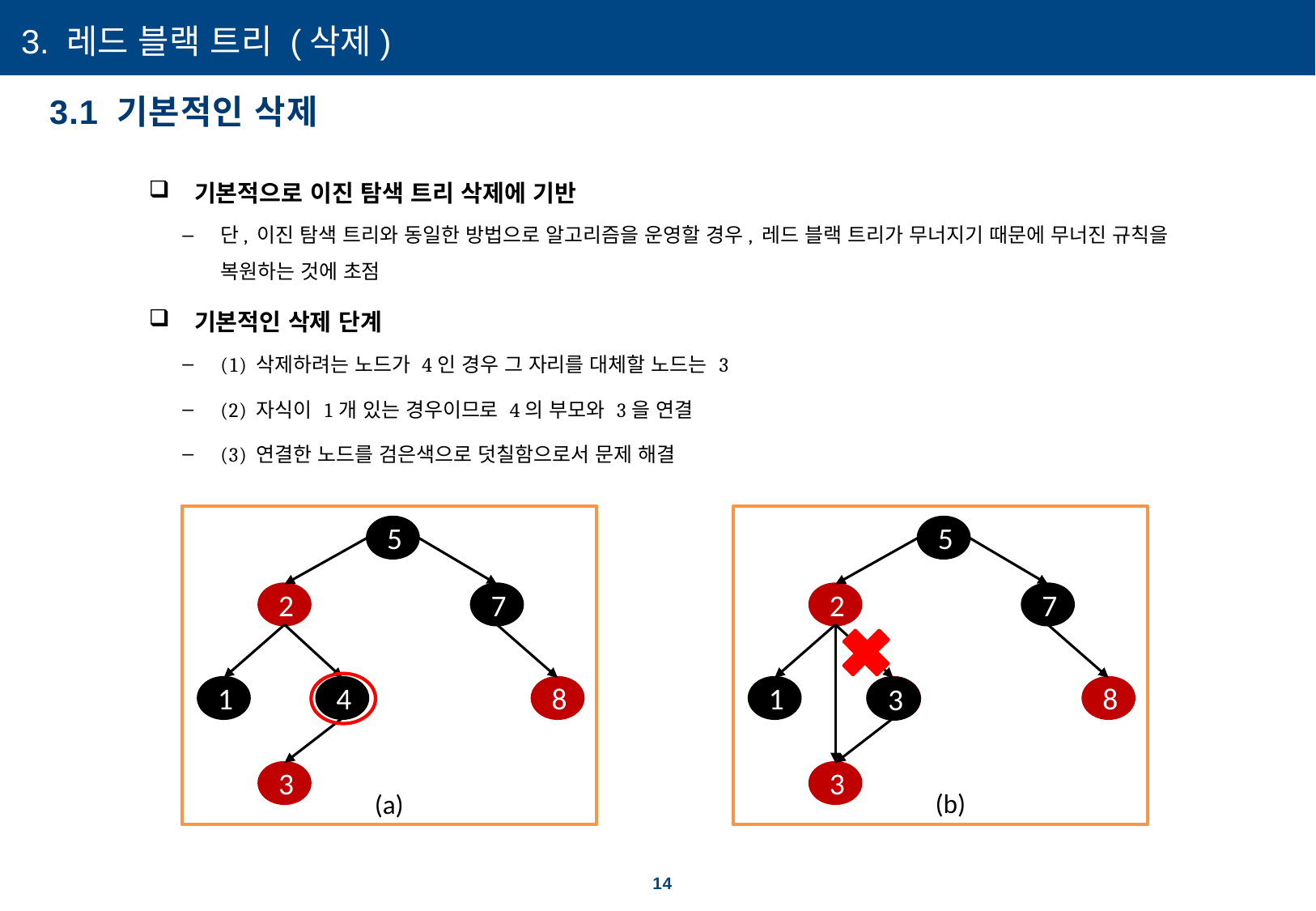

3. 레드 블랙 트리 (삭제)
3.1 기본적인 삭제
기본적으로 이진 탐색 트리 삭제에 기반
단, 이진 탐색 트리와 동일한 방법으로 알고리즘을 운영할 경우, 레드 블랙 트리가 무너지기 때문에 무너진 규칙을 복원하는 것에 초점
기본적인 삭제 단계
(1) 삭제하려는 노드가 4인 경우 그 자리를 대체할 노드는 3

(2) 자식이 1개 있는 경우이므로 4의 부모와 3을 연결

(3) 연결한 노드를 검은색으로 덧칠함으로서 문제 해결

5
2
7
1
4
8
3
5
2
7

1
4
8
3
3
3
(b)
(a)
14